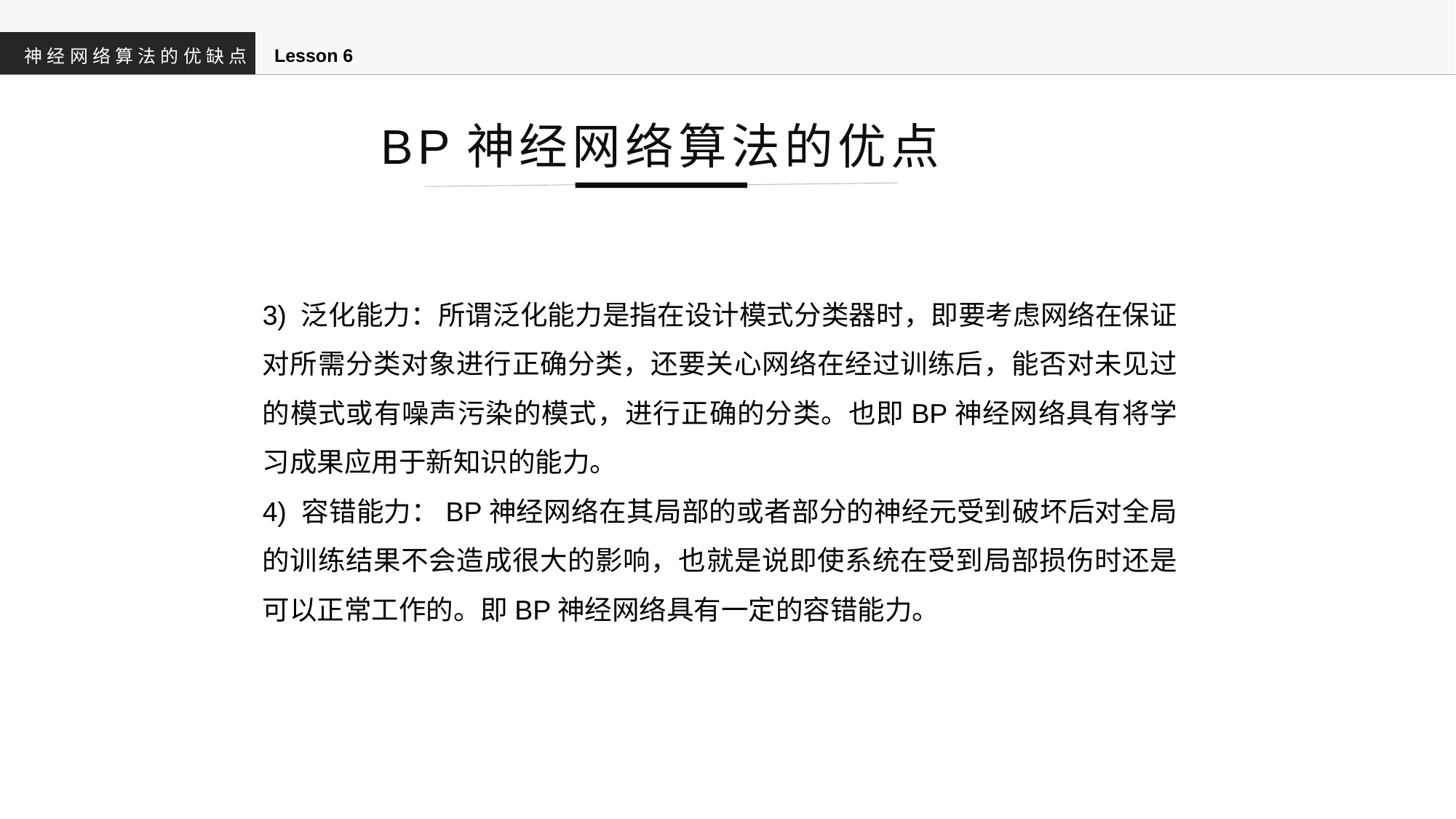

Lesson 6
神经网络算法的优缺点
BP神经网络算法的优点

3) 泛化能力：所谓泛化能力是指在设计模式分类器时，即要考虑网络在保证对所需分类对象进行正确分类，还要关心网络在经过训练后，能否对未见过的模式或有噪声污染的模式，进行正确的分类。也即BP神经网络具有将学习成果应用于新知识的能力。
4) 容错能力：BP神经网络在其局部的或者部分的神经元受到破坏后对全局的训练结果不会造成很大的影响，也就是说即使系统在受到局部损伤时还是可以正常工作的。即BP神经网络具有一定的容错能力。